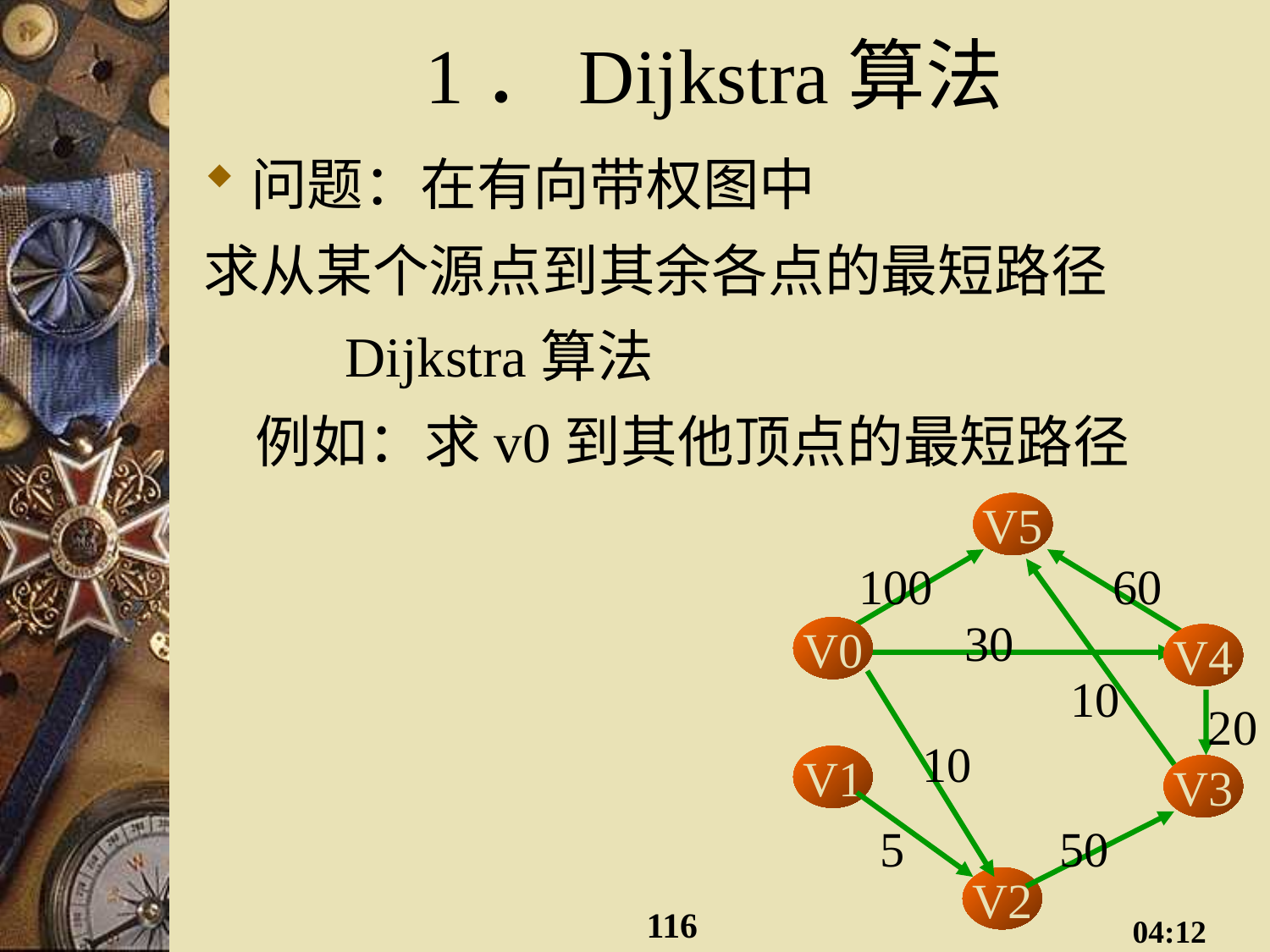

# 1．Dijkstra算法
问题：在有向带权图中
求从某个源点到其余各点的最短路径
          Dijkstra算法
   例如：求v0到其他顶点的最短路径
V5
100

60

30
V0
V4

10

20

10
V1
V3

5

50
V2